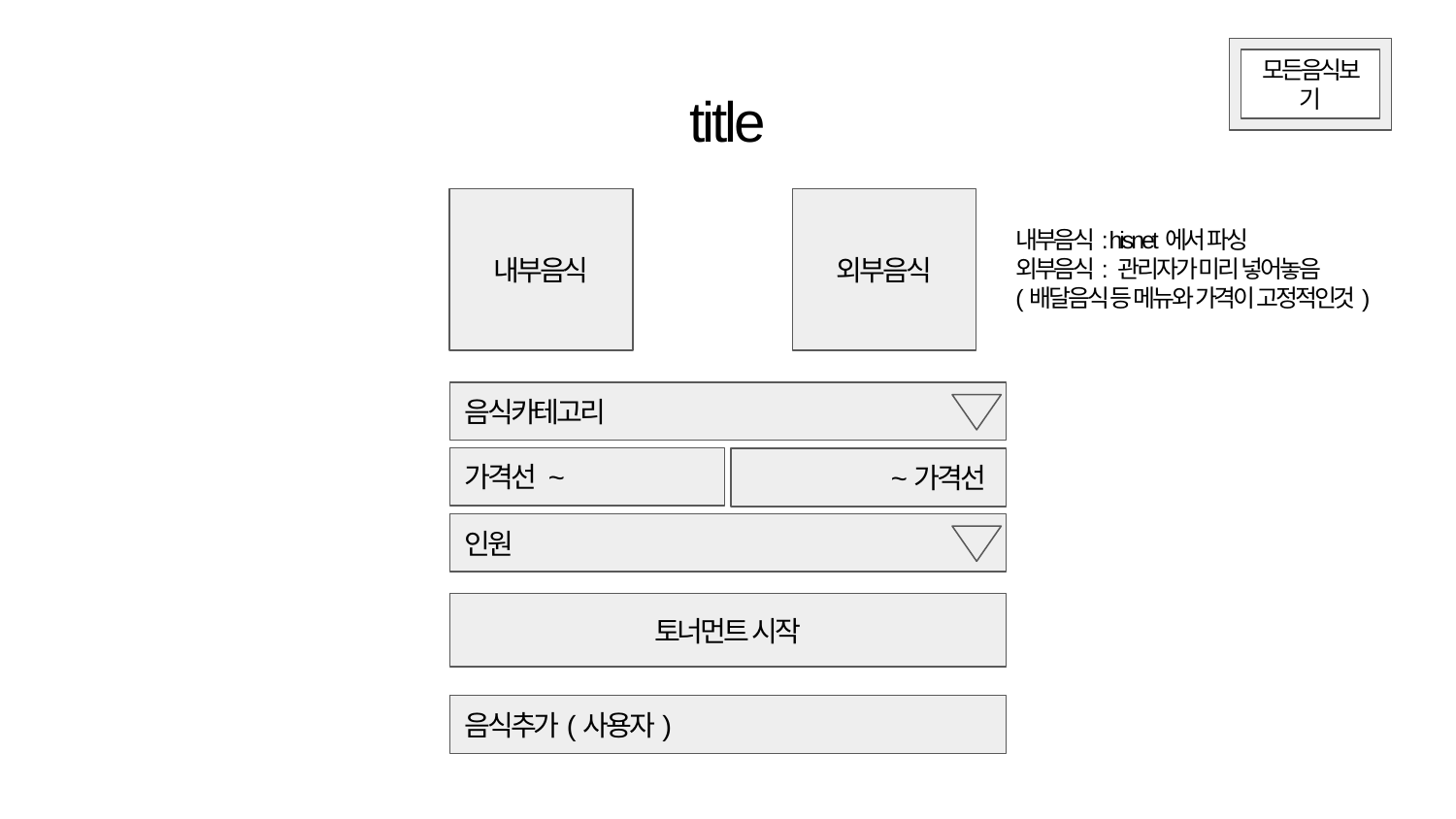

모든음식보기
# title
내부음식
외부음식
음식카테고리

가격선 ~
~가격선
인원

토너먼트 시작
음식추가(사용자)
내부음식: hisnet에서 파싱
외부음식: 관리자가 미리 넣어놓음
(배달음식 등 메뉴와 가격이 고정적인것)